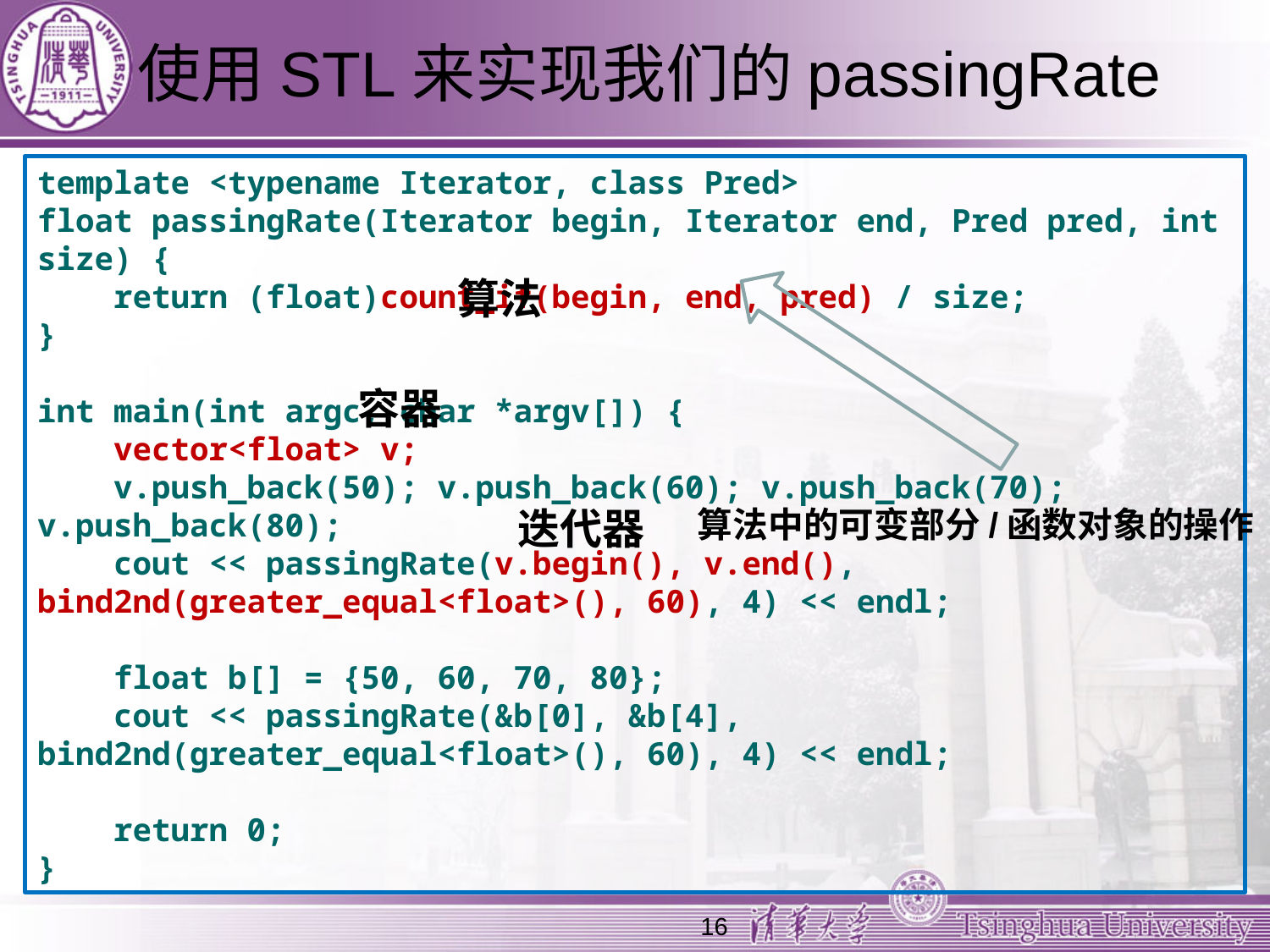

# 使用STL来实现我们的passingRate
template <typename Iterator, class Pred>
float passingRate(Iterator begin, Iterator end, Pred pred, int size) {
    return (float)count_if(begin, end, pred) / size;
}

int main(int argc, char *argv[]) {
    vector<float> v;
    v.push_back(50); v.push_back(60); v.push_back(70); v.push_back(80);
    cout << passingRate(v.begin(), v.end(), bind2nd(greater_equal<float>(), 60), 4) << endl;

    float b[] = {50, 60, 70, 80};
    cout << passingRate(&b[0], &b[4], bind2nd(greater_equal<float>(), 60), 4) << endl;

    return 0;
}
算法

容器
迭代器
算法中的可变部分/函数对象的操作
16